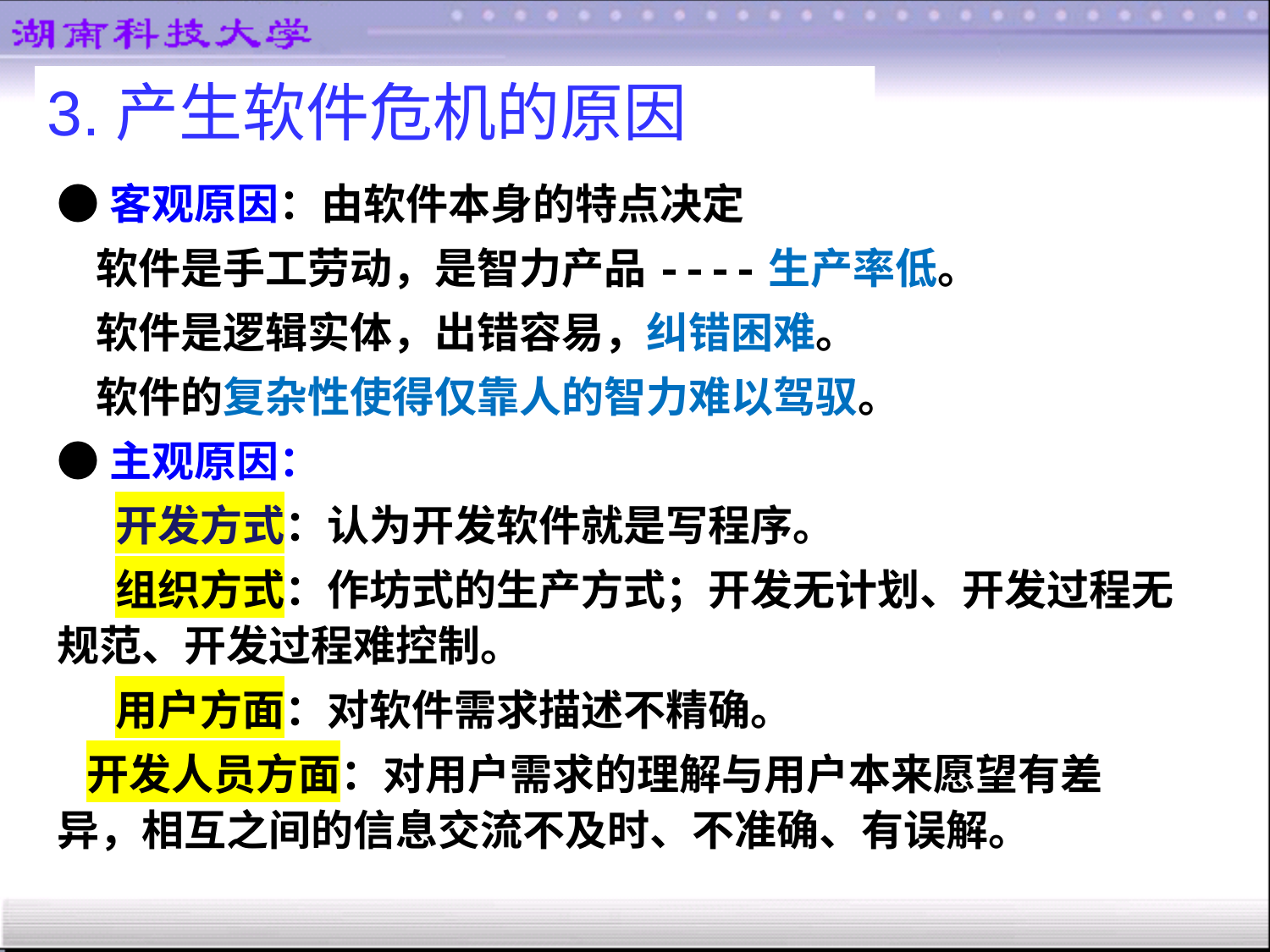

3.产生软件危机的原因
●客观原因：由软件本身的特点决定
   软件是手工劳动，是智力产品----生产率低。
   软件是逻辑实体，出错容易，纠错困难。
   软件的复杂性使得仅靠人的智力难以驾驭。
●主观原因：
     开发方式：认为开发软件就是写程序。
     组织方式：作坊式的生产方式；开发无计划、开发过程无规范、开发过程难控制。
     用户方面：对软件需求描述不精确。
  开发人员方面：对用户需求的理解与用户本来愿望有差异，相互之间的信息交流不及时、不准确、有误解。